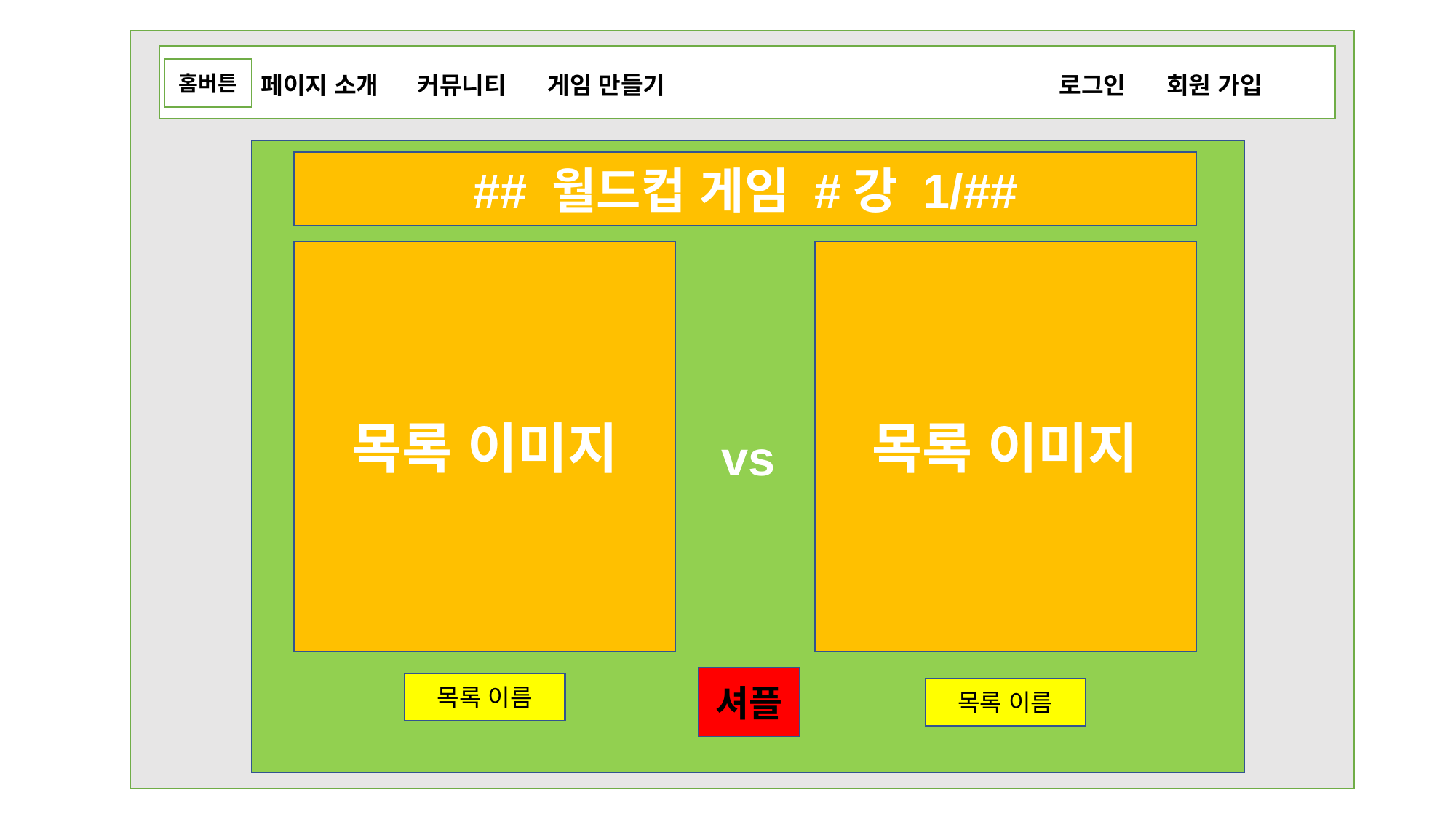

홈버튼
페이지 소개
커뮤니티
게임 만들기
회원 가입
로그인
홈버튼

vs
## 월드컵 게임 #강 1/##
목록 이미지
목록 이미지
셔플
목록 이름
목록 이름